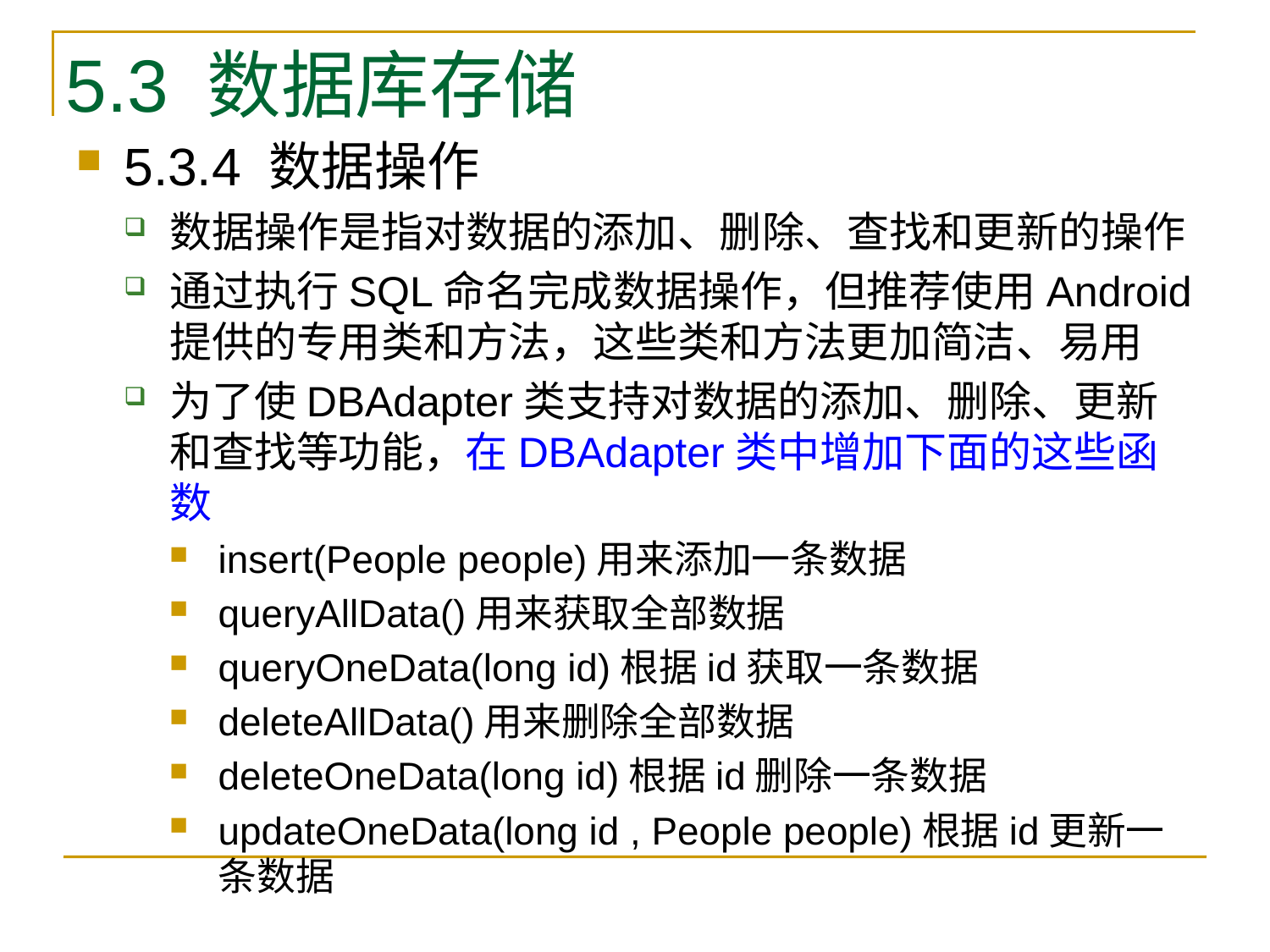

# 5.3 数据库存储
5.3.4 数据操作
数据操作是指对数据的添加、删除、查找和更新的操作
通过执行SQL命名完成数据操作，但推荐使用Android提供的专用类和方法，这些类和方法更加简洁、易用
为了使DBAdapter类支持对数据的添加、删除、更新和查找等功能，在DBAdapter类中增加下面的这些函数
insert(People people)用来添加一条数据
queryAllData()用来获取全部数据
queryOneData(long id)根据id获取一条数据
deleteAllData()用来删除全部数据
deleteOneData(long id)根据id删除一条数据
updateOneData(long id , People people)根据id更新一条数据